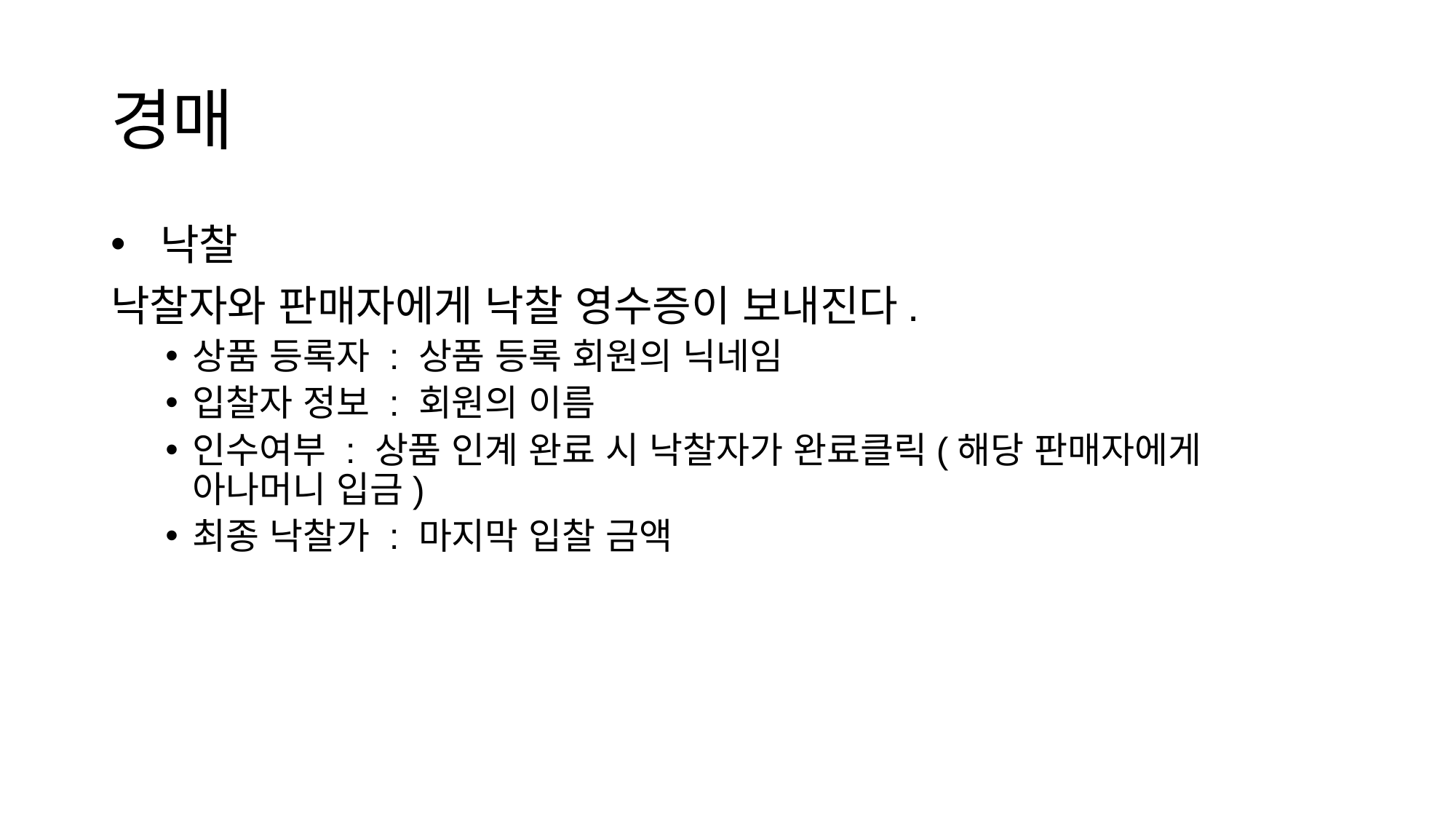

# 경매
 낙찰
낙찰자와 판매자에게 낙찰 영수증이 보내진다.
상품 등록자 : 상품 등록 회원의 닉네임
입찰자 정보 : 회원의 이름
인수여부 : 상품 인계 완료 시 낙찰자가 완료클릭(해당 판매자에게 아나머니 입금)
최종 낙찰가 : 마지막 입찰 금액